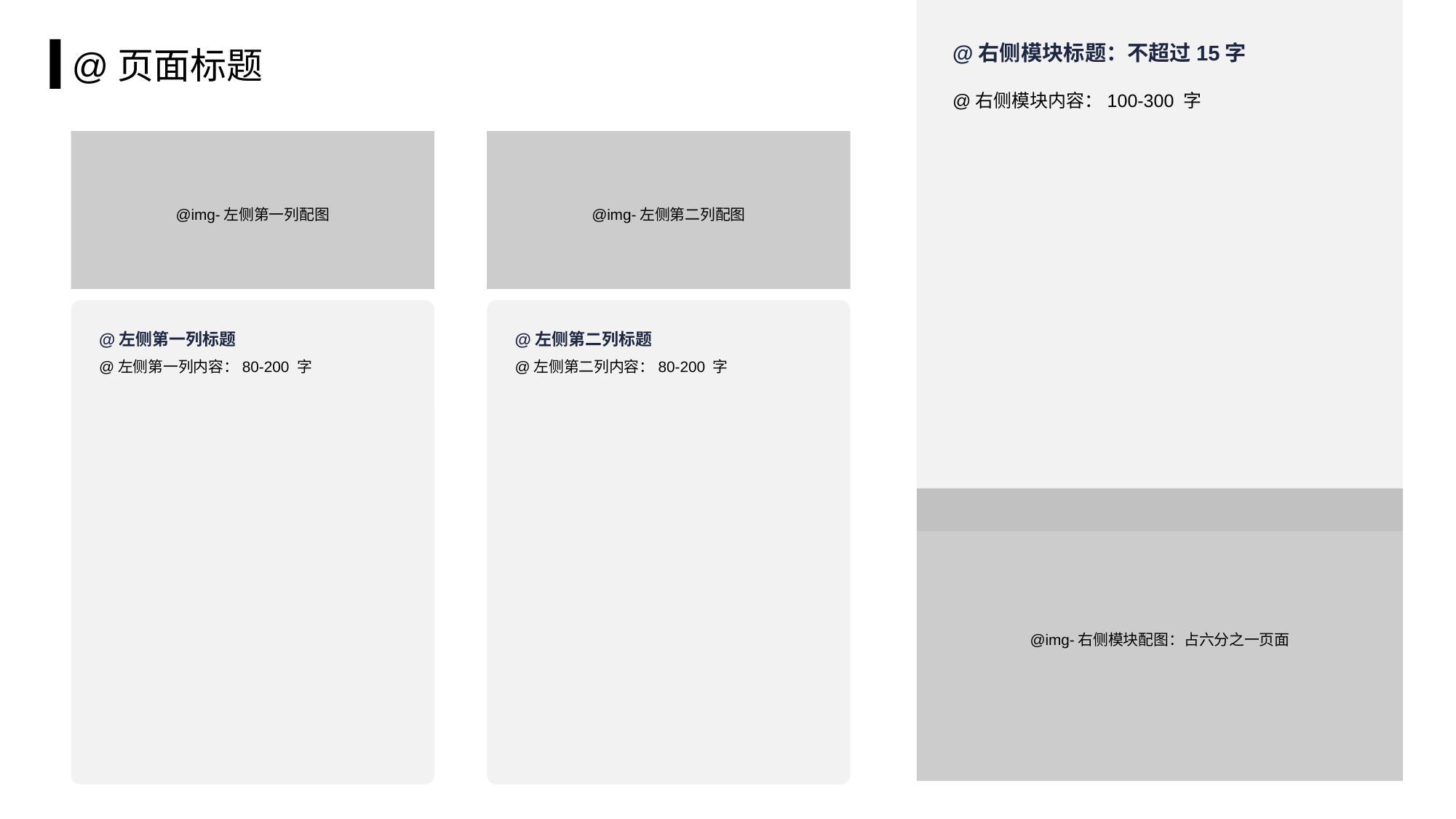

# @页面标题
@右侧模块标题：不超过15字
@右侧模块内容：100-300 字
@img-左侧第一列配图
@img-左侧第二列配图

@左侧第一列标题
@左侧第二列标题
@左侧第一列内容：80-200 字
@左侧第二列内容：80-200 字
@img-右侧模块配图：占六分之一页面